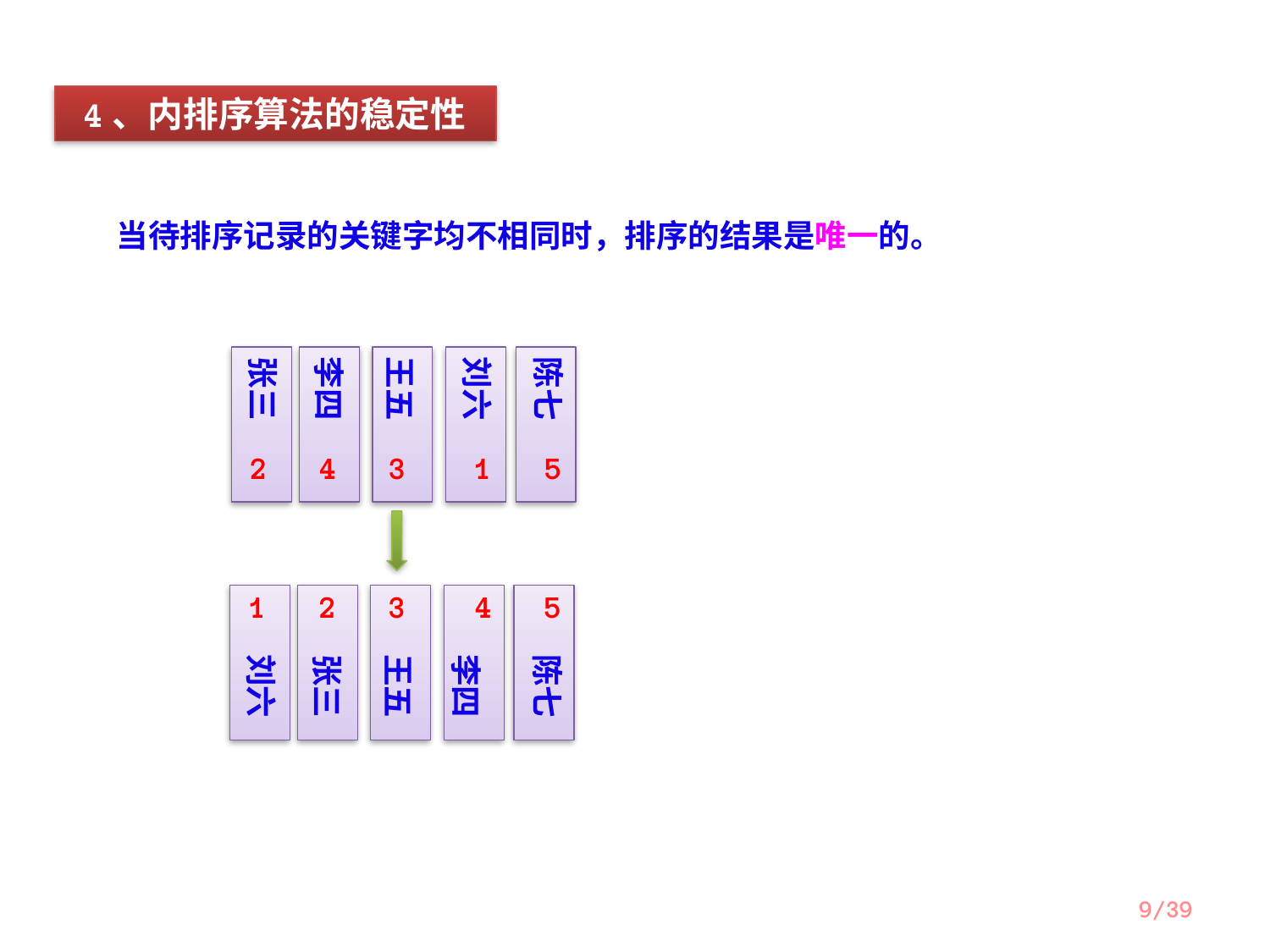

4、内排序算法的稳定性
 当待排序记录的关键字均不相同时，排序的结果是唯一的。

张三
李四
王五
刘六
陈七
2   4   3    1   5

1   2   3    4   5

刘六
张三
王五
李四
陈七
9/39